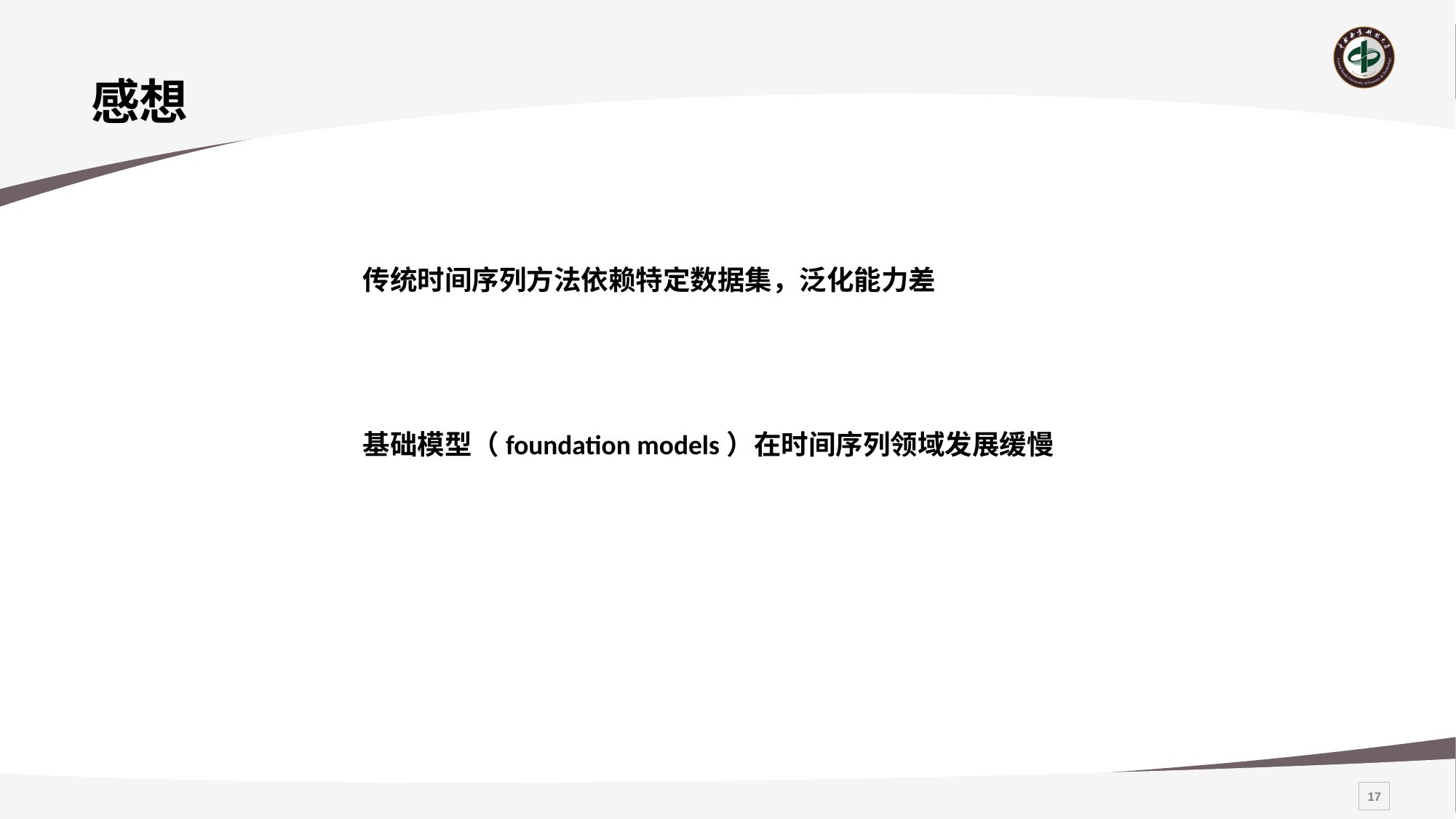

感想
传统时间序列方法依赖特定数据集，泛化能力差
基础模型（foundation models）在时间序列领域发展缓慢